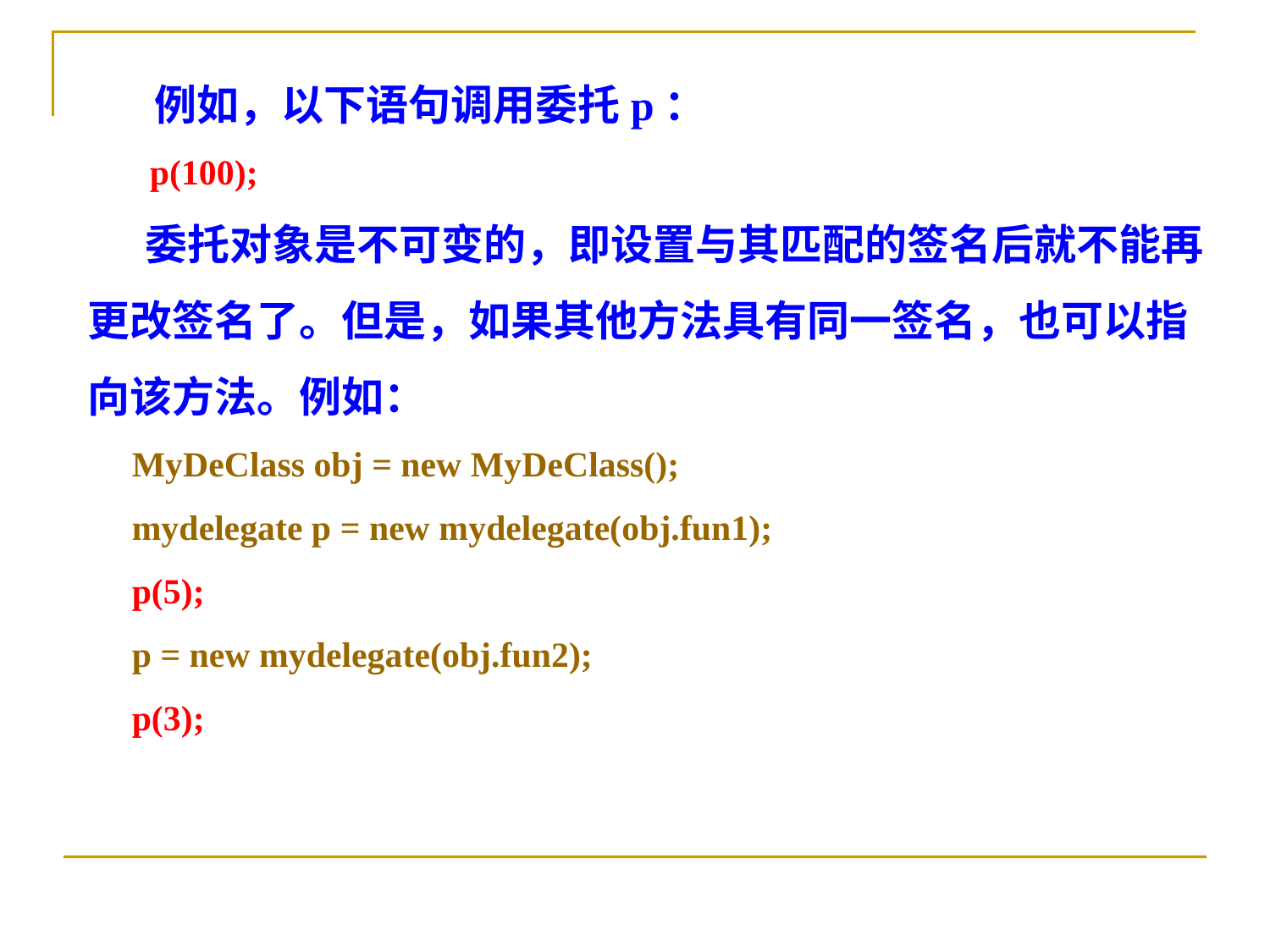

例如，以下语句调用委托p：
       p(100);
     委托对象是不可变的，即设置与其匹配的签名后就不能再更改签名了。但是，如果其他方法具有同一签名，也可以指向该方法。例如：
     MyDeClass obj = new MyDeClass();
     mydelegate p = new mydelegate(obj.fun1);
     p(5);
     p = new mydelegate(obj.fun2);
     p(3);